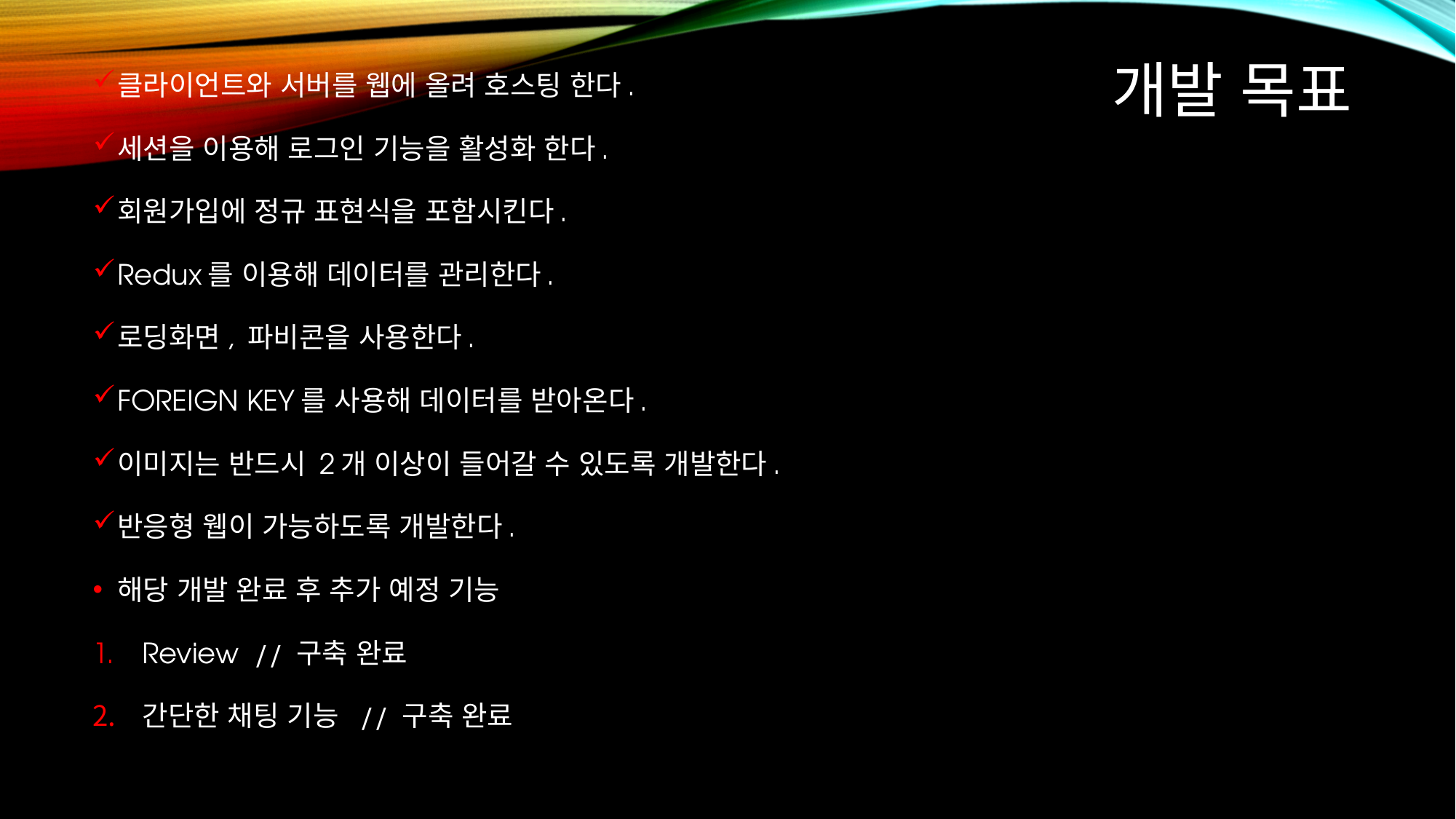

# 개발 목표
클라이언트와 서버를 웹에 올려 호스팅 한다.
세션을 이용해 로그인 기능을 활성화 한다.
회원가입에 정규 표현식을 포함시킨다.
Redux를 이용해 데이터를 관리한다.
로딩화면, 파비콘을 사용한다.
FOREIGN KEY를 사용해 데이터를 받아온다.
이미지는 반드시 2개 이상이 들어갈 수 있도록 개발한다.
반응형 웹이 가능하도록 개발한다.
해당 개발 완료 후 추가 예정 기능
Review  // 구축 완료
간단한 채팅 기능  // 구축 완료